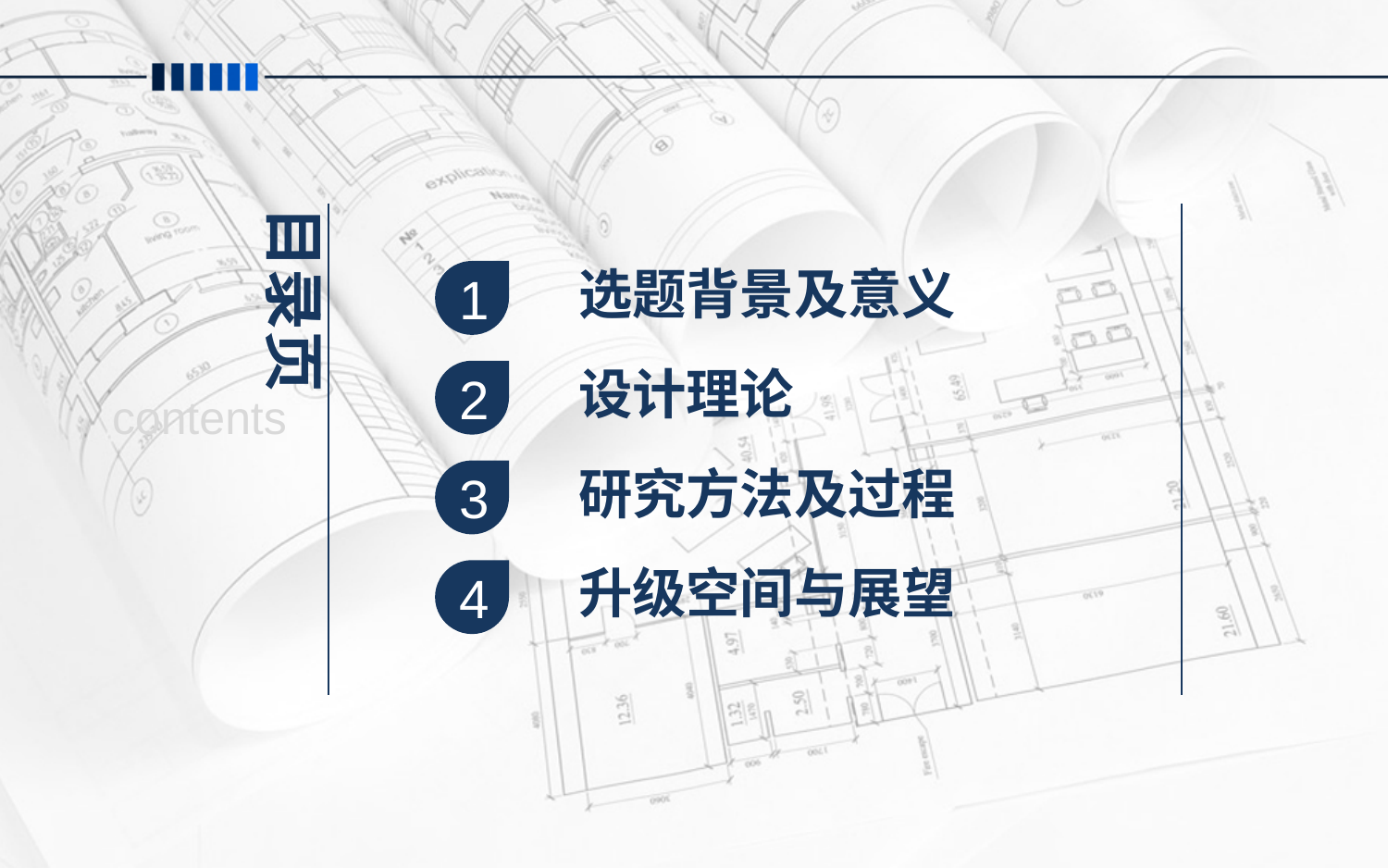

目录页
选题背景及意义
1
设计理论
2
contents
研究方法及过程
3
升级空间与展望
4